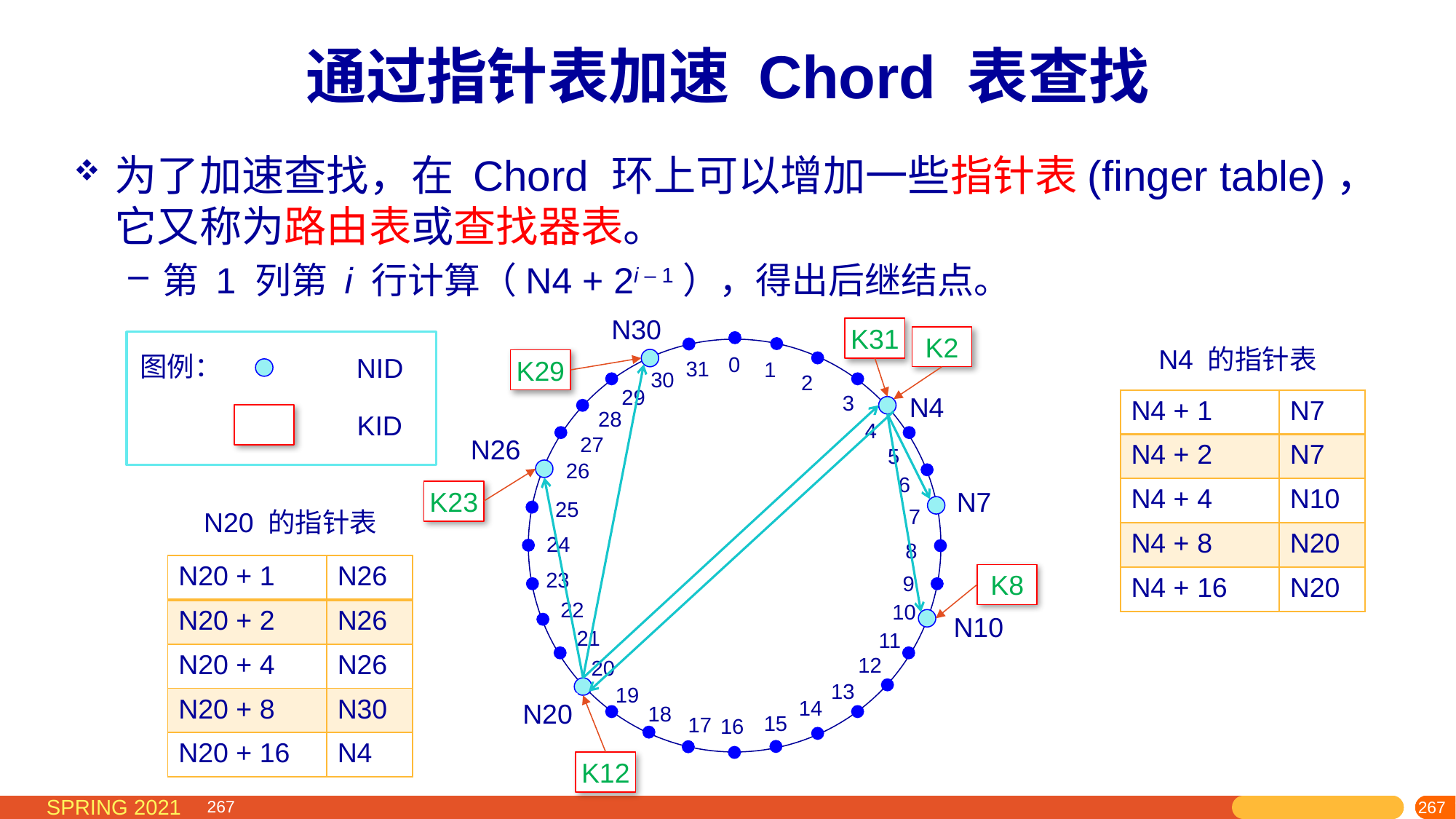

# 通过指针表加速 Chord 表查找
为了加速查找，在 Chord 环上可以增加一些指针表(finger table)，它又称为路由表或查找器表。
第 1 列第 i 行计算（N4 + 2i – 1），得出后继结点。
N30
K31
K2

0

K29
31
1

30
2

29
N4
3

28
4
27

N26
5
26

6
K23
N7
25

7

24
8

23
K8
9

22
10
N10

21
11
12

20
13
19

14
N20
18
15

17
16

K12

图例：
NID

KID

N4 的指针表
| N4 + 1 | N7 |
| --- | --- |
| N4 + 2 | N7 |
| N4 + 4 | N10 |
| N4 + 8 | N20 |
| N4 + 16 | N20 |
N20 的指针表
| N20 + 1 | N26 |
| --- | --- |
| N20 + 2 | N26 |
| N20 + 4 | N26 |
| N20 + 8 | N30 |
| N20 + 16 | N4 |